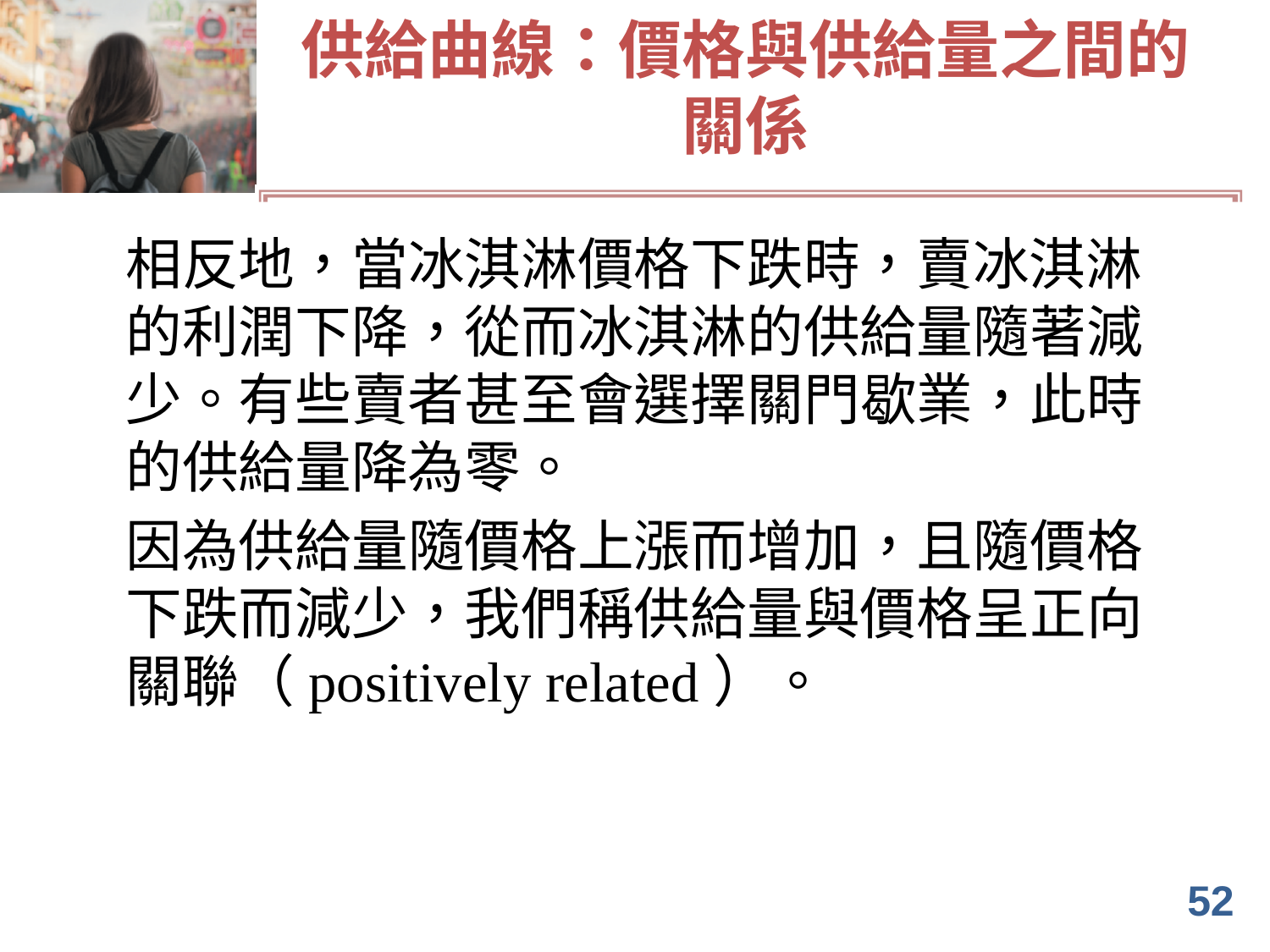

# 供給曲線：價格與供給量之間的關係
相反地，當冰淇淋價格下跌時，賣冰淇淋的利潤下降，從而冰淇淋的供給量隨著減少。有些賣者甚至會選擇關門歇業，此時的供給量降為零。
因為供給量隨價格上漲而增加，且隨價格下跌而減少，我們稱供給量與價格呈正向關聯（positively related）。
52